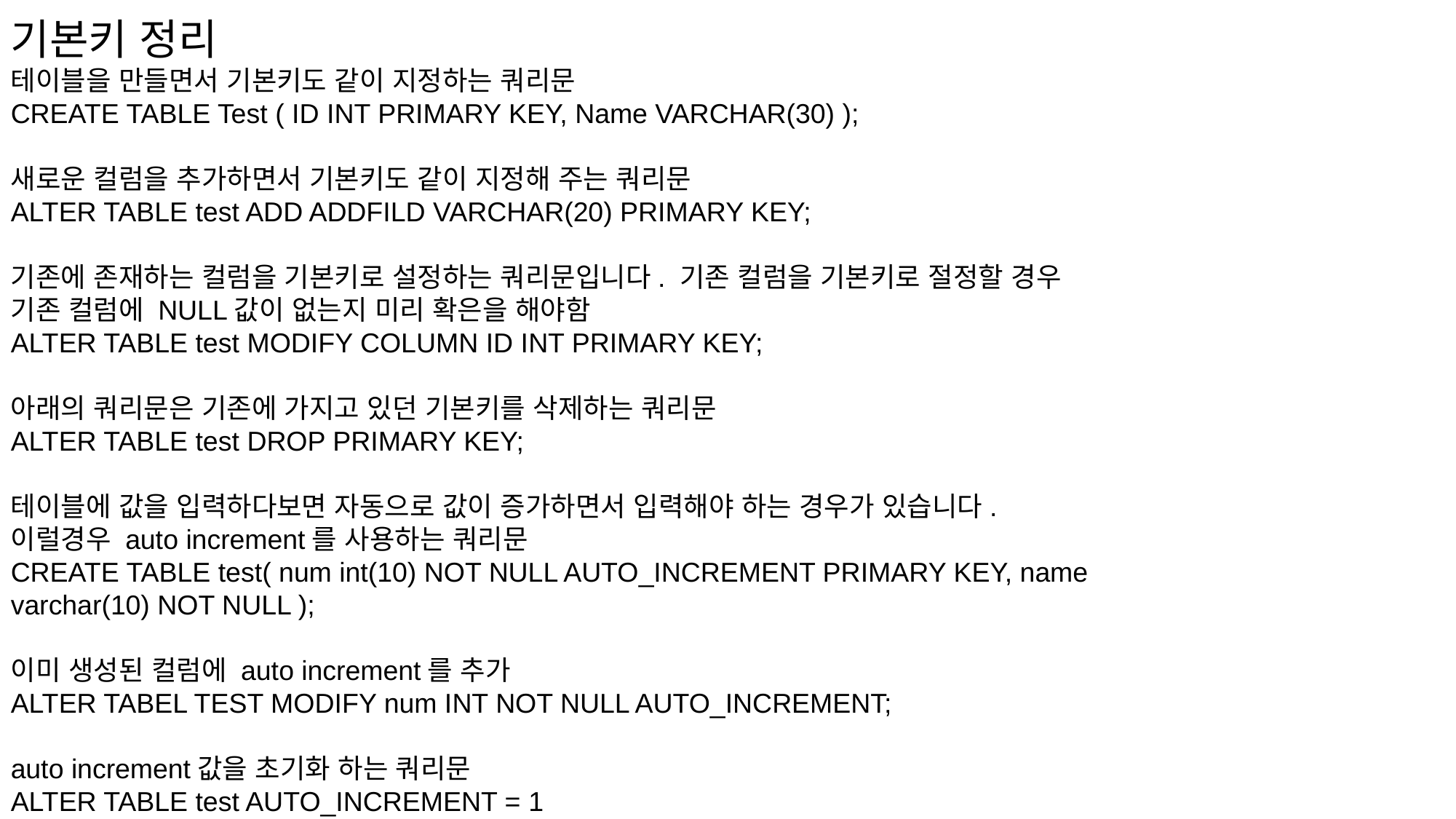

기본키 정리
테이블을 만들면서 기본키도 같이 지정하는 쿼리문
CREATE TABLE Test ( ID INT PRIMARY KEY, Name VARCHAR(30) );

새로운 컬럼을 추가하면서 기본키도 같이 지정해 주는 쿼리문
ALTER TABLE test ADD ADDFILD VARCHAR(20) PRIMARY KEY;

기존에 존재하는 컬럼을 기본키로 설정하는 쿼리문입니다. 기존 컬럼을 기본키로 절정할 경우 기존 컬럼에 NULL값이 없는지 미리 확은을 해야함
ALTER TABLE test MODIFY COLUMN ID INT PRIMARY KEY;

아래의 쿼리문은 기존에 가지고 있던 기본키를 삭제하는 쿼리문
ALTER TABLE test DROP PRIMARY KEY;

테이블에 값을 입력하다보면 자동으로 값이 증가하면서 입력해야 하는 경우가 있습니다. 이럴경우 auto increment를 사용하는 쿼리문
CREATE TABLE test( num int(10) NOT NULL AUTO_INCREMENT PRIMARY KEY, name varchar(10) NOT NULL );

이미 생성된 컬럼에 auto increment를 추가
ALTER TABEL TEST MODIFY num INT NOT NULL AUTO_INCREMENT;

auto increment값을 초기화 하는 쿼리문
ALTER TABLE test AUTO_INCREMENT = 1